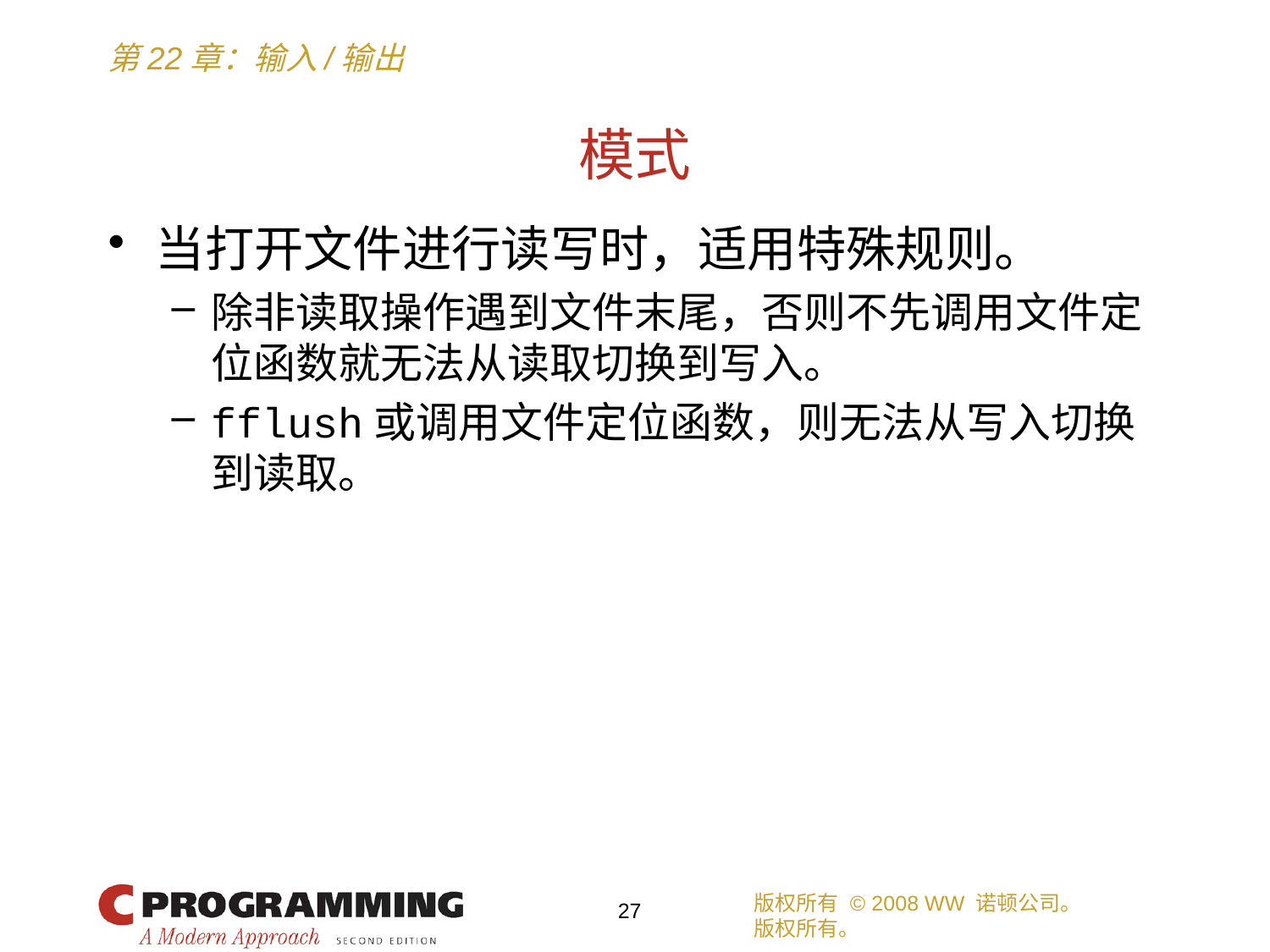

# 模式
当打开文件进行读写时，适用特殊规则。
除非读取操作遇到文件末尾，否则不先调用文件定位函数就无法从读取切换到写入。
fflush或调用文件定位函数，则无法从写入切换到读取。
版权所有 © 2008 WW 诺顿公司。
版权所有。
27